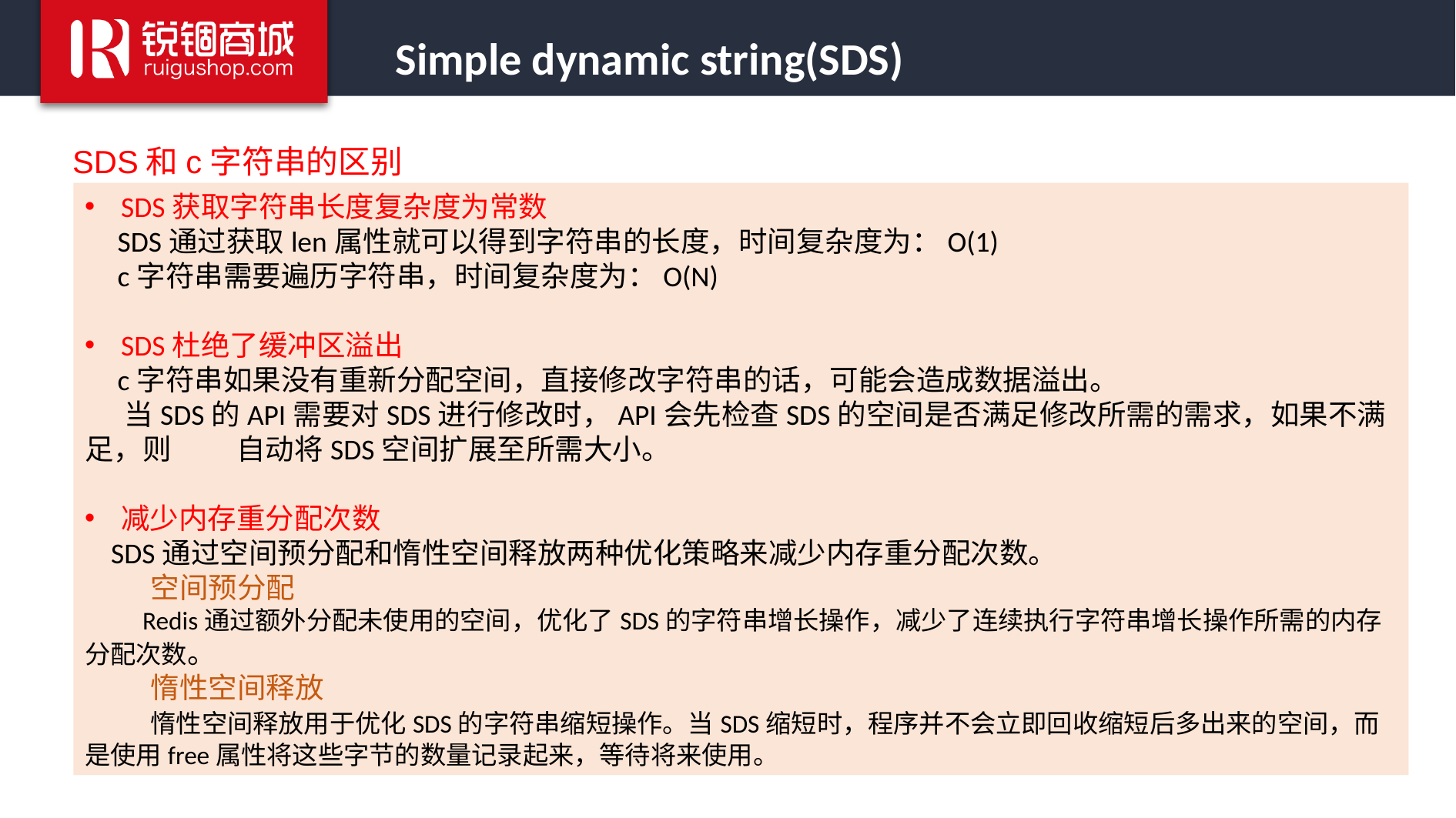

Simple dynamic string(SDS)
SDS和c字符串的区别

SDS获取字符串长度复杂度为常数
     SDS通过获取len属性就可以得到字符串的长度，时间复杂度为：O(1)
     c字符串需要遍历字符串，时间复杂度为：O(N)

SDS杜绝了缓冲区溢出
     c字符串如果没有重新分配空间，直接修改字符串的话，可能会造成数据溢出。
     当SDS的API需要对SDS进行修改时，API会先检查SDS的空间是否满足修改所需的需求，如果不满足，则          自动将SDS空间扩展至所需大小。

减少内存重分配次数
    SDS通过空间预分配和惰性空间释放两种优化策略来减少内存重分配次数。
         空间预分配
          Redis通过额外分配未使用的空间，优化了SDS的字符串增长操作，减少了连续执行字符串增长操作所需的内存分配次数。
         惰性空间释放
         惰性空间释放用于优化SDS的字符串缩短操作。当SDS缩短时，程序并不会立即回收缩短后多出来的空间，而是使用free属性将这些字节的数量记录起来，等待将来使用。